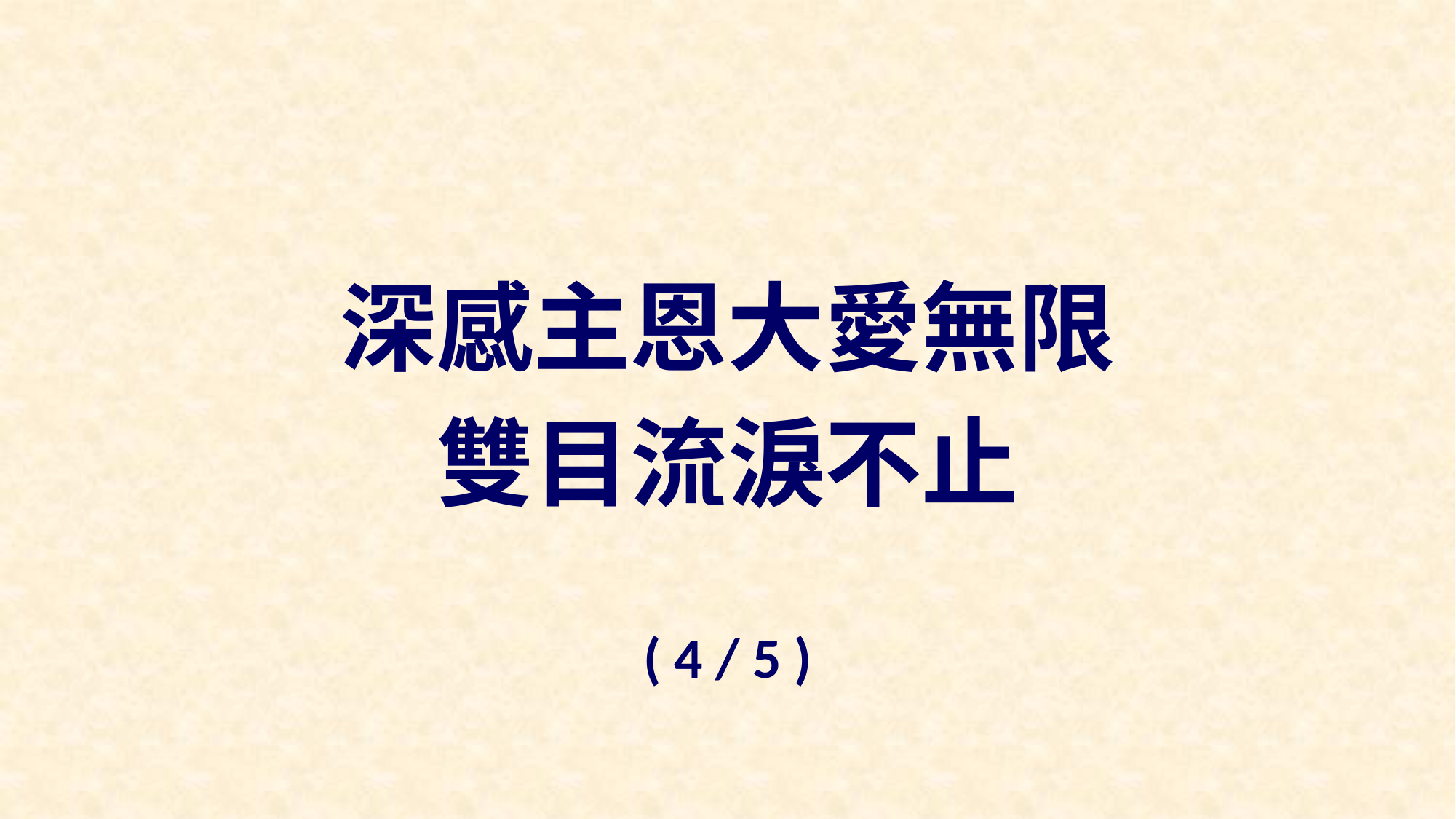

深感主恩大愛無限
雙目流淚不止
( 4 / 5 )